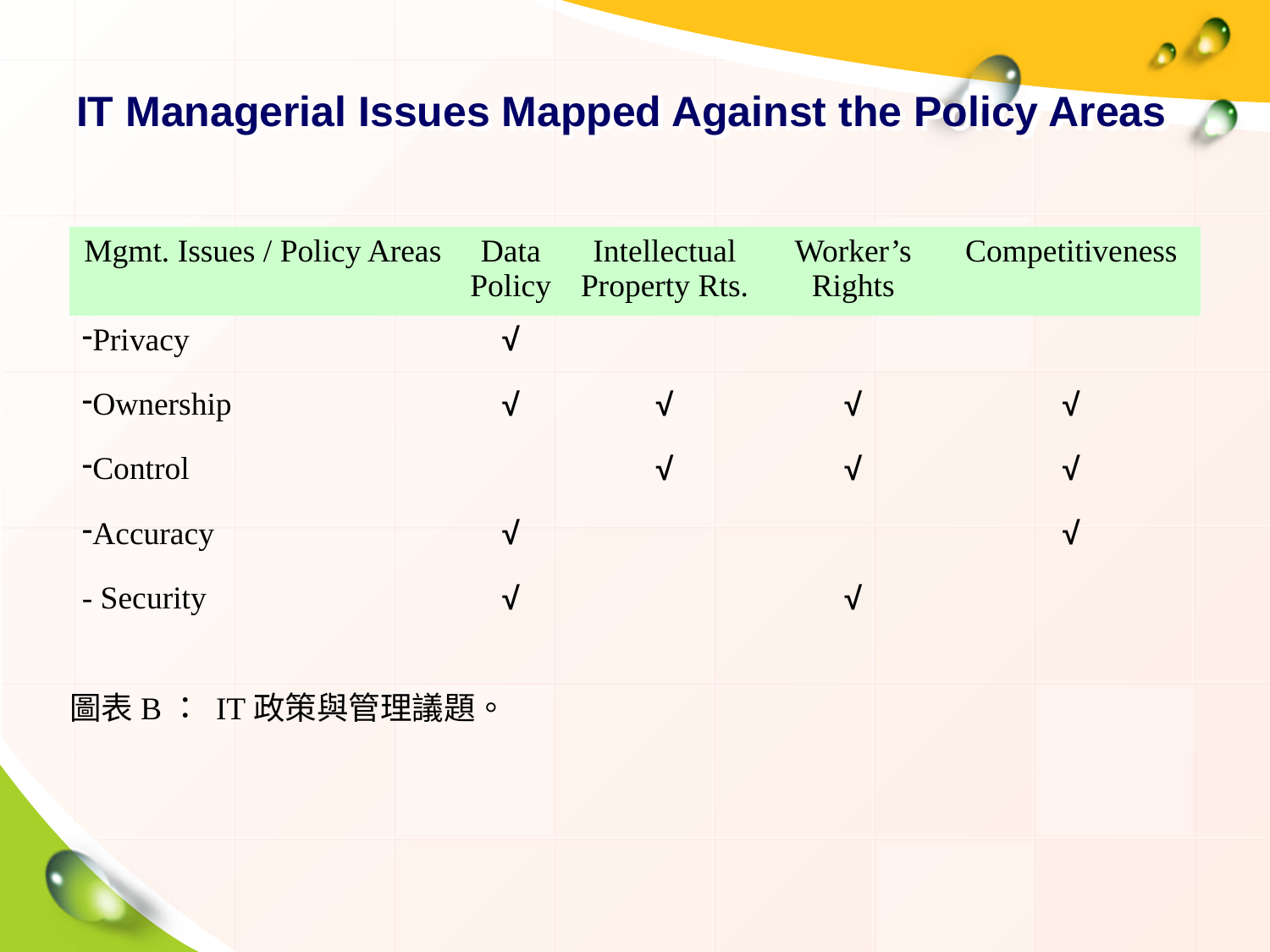

# IT Managerial Issues Mapped Against the Policy Areas
| Mgmt. Issues / Policy Areas | Data Policy | Intellectual Property Rts. | Worker’s Rights | Competitiveness |
| --- | --- | --- | --- | --- |
| Privacy | √ |  |  |  |
| Ownership | √ | √ | √ | √ |
| Control |  | √ | √ | √ |
| Accuracy | √ |  |  | √ |
| - Security | √ |  | √ |  |
圖表B： IT政策與管理議題。